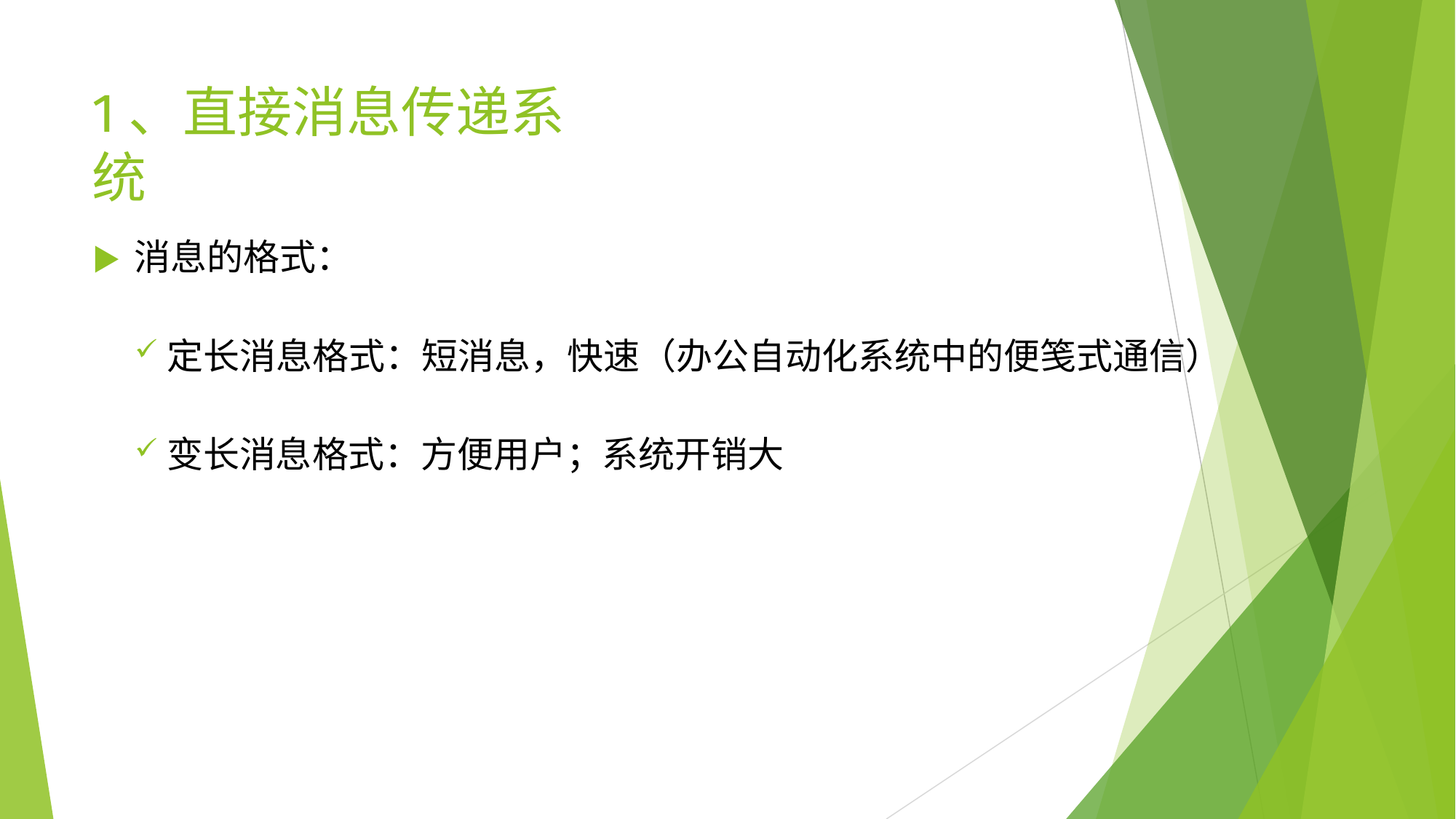

# 1、直接消息传递系统
▶	消息的格式：

定长消息格式：短消息，快速（办公自动化系统中的便笺式通信）

变长消息格式：方便用户；系统开销大